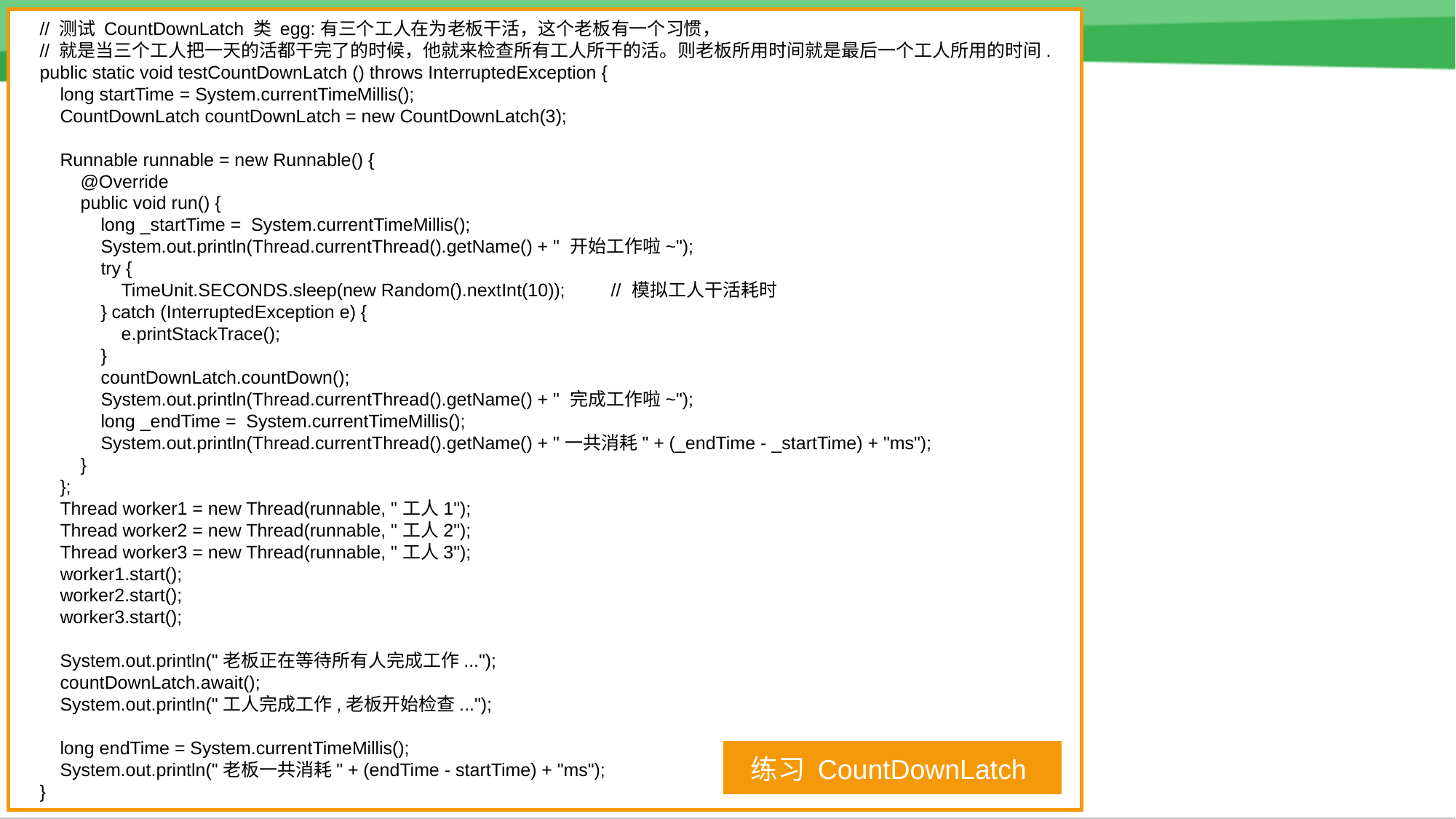

// 测试 CountDownLatch 类 egg:有三个工人在为老板干活，这个老板有一个习惯，
    // 就是当三个工人把一天的活都干完了的时候，他就来检查所有工人所干的活。则老板所用时间就是最后一个工人所用的时间.
    public static void testCountDownLatch () throws InterruptedException {
        long startTime = System.currentTimeMillis();
        CountDownLatch countDownLatch = new CountDownLatch(3);

        Runnable runnable = new Runnable() {
            @Override
            public void run() {
                long _startTime =  System.currentTimeMillis();
                System.out.println(Thread.currentThread().getName() + " 开始工作啦~");
                try {
                    TimeUnit.SECONDS.sleep(new Random().nextInt(10));         // 模拟工人干活耗时
                } catch (InterruptedException e) {
                    e.printStackTrace();
                }
                countDownLatch.countDown();
                System.out.println(Thread.currentThread().getName() + " 完成工作啦~");
                long _endTime =  System.currentTimeMillis();
                System.out.println(Thread.currentThread().getName() + "一共消耗" + (_endTime - _startTime) + "ms");
            }
        };
        Thread worker1 = new Thread(runnable, "工人1");
        Thread worker2 = new Thread(runnable, "工人2");
        Thread worker3 = new Thread(runnable, "工人3");
        worker1.start();
        worker2.start();
        worker3.start();

        System.out.println("老板正在等待所有人完成工作...");
        countDownLatch.await();
        System.out.println("工人完成工作,老板开始检查...");

        long endTime = System.currentTimeMillis();
        System.out.println("老板一共消耗" + (endTime - startTime) + "ms");
    }
练习 CountDownLatch